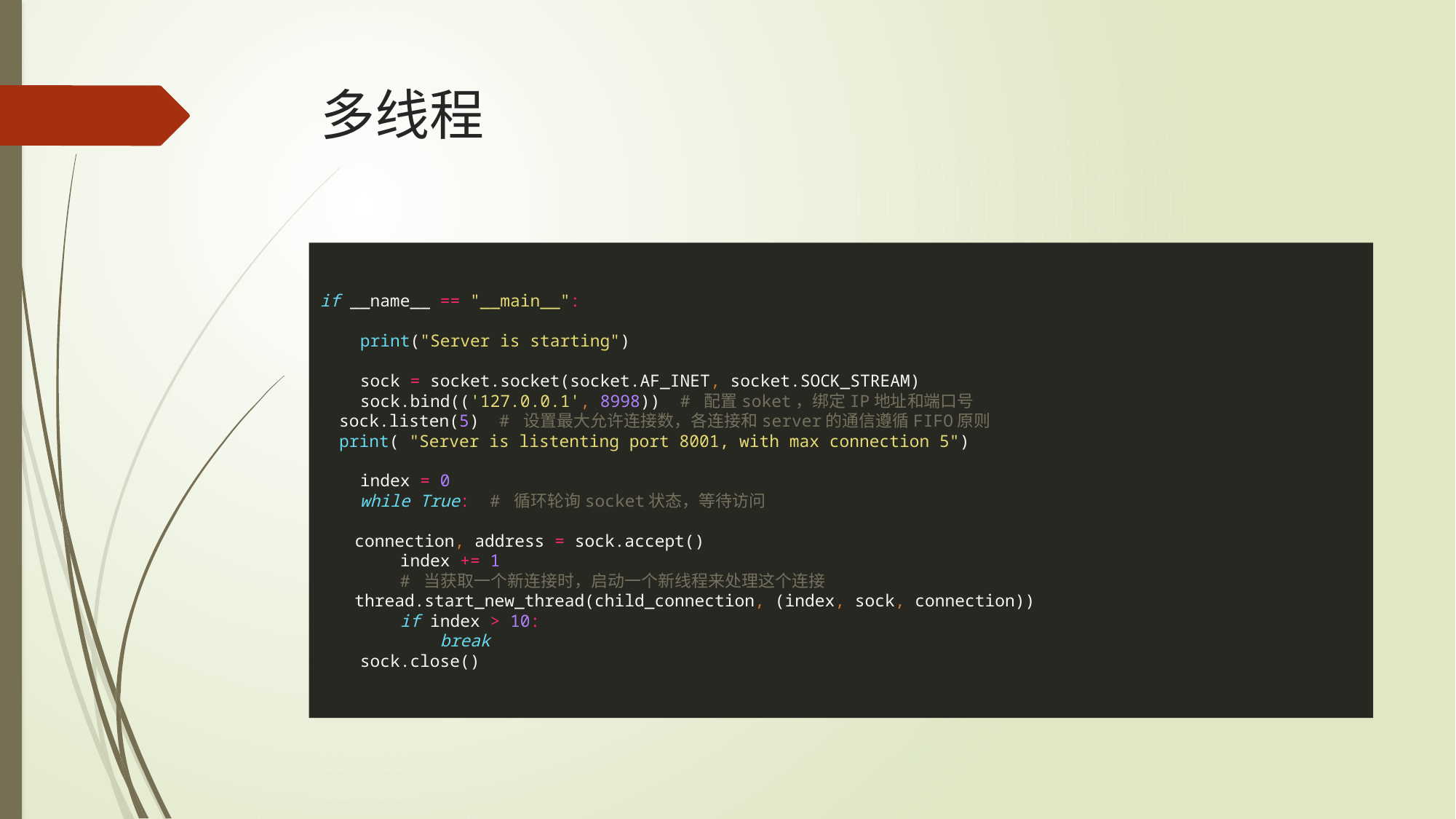

# 多线程
if __name__ == "__main__":
    print("Server is starting")
    sock = socket.socket(socket.AF_INET, socket.SOCK_STREAM)
    sock.bind(('127.0.0.1', 8998))  # 配置soket，绑定IP地址和端口号
    sock.listen(5)  # 设置最大允许连接数，各连接和server的通信遵循FIFO原则
    print( "Server is listenting port 8001, with max connection 5")
    index = 0
    while True:  # 循环轮询socket状态，等待访问
        connection, address = sock.accept()
        index += 1
        # 当获取一个新连接时，启动一个新线程来处理这个连接
        thread.start_new_thread(child_connection, (index, sock, connection))
        if index > 10:
            break
    sock.close()